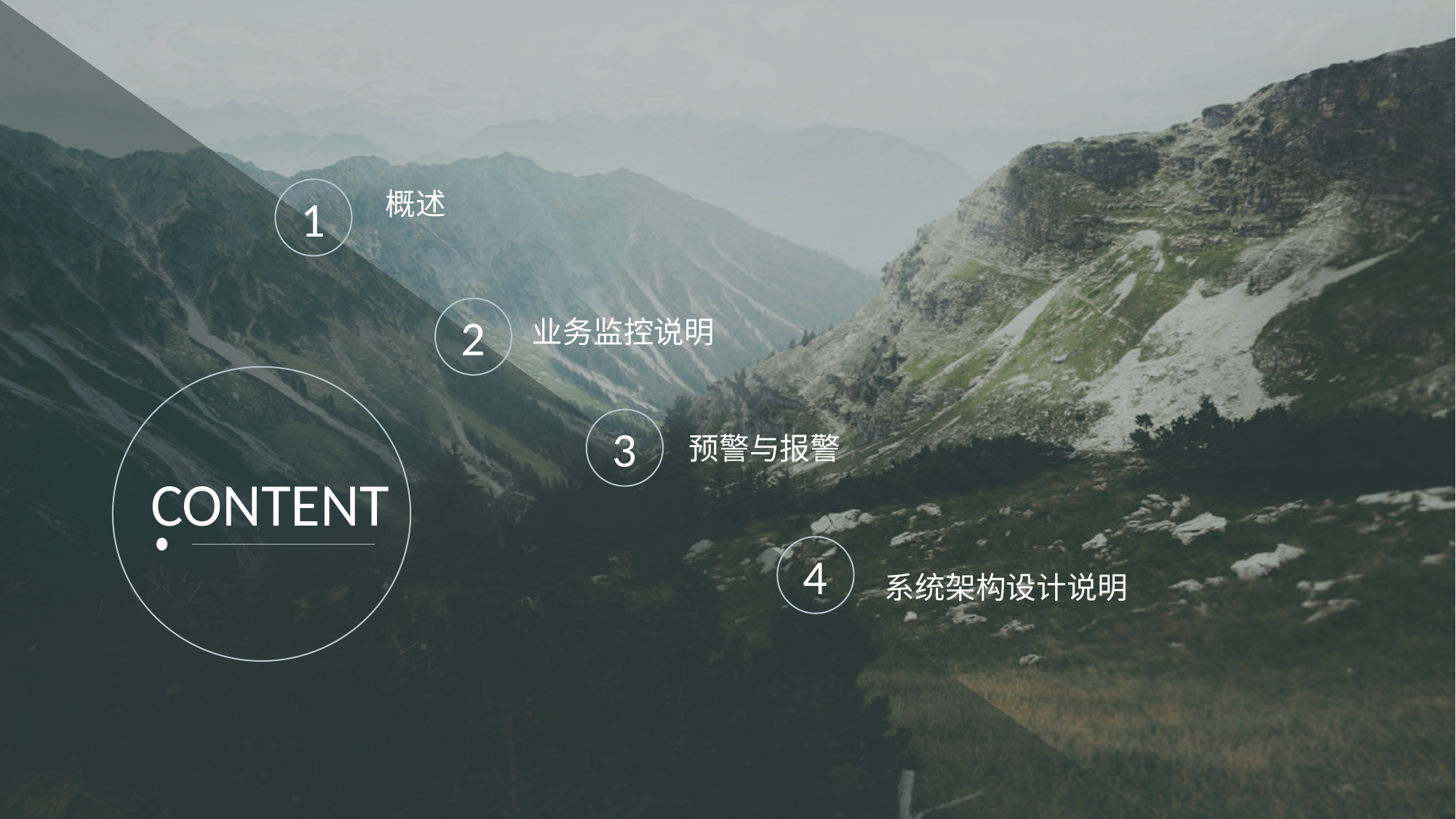

1
概述
2
业务监控说明

3
预警与报警
CONTENT
4

系统架构设计说明